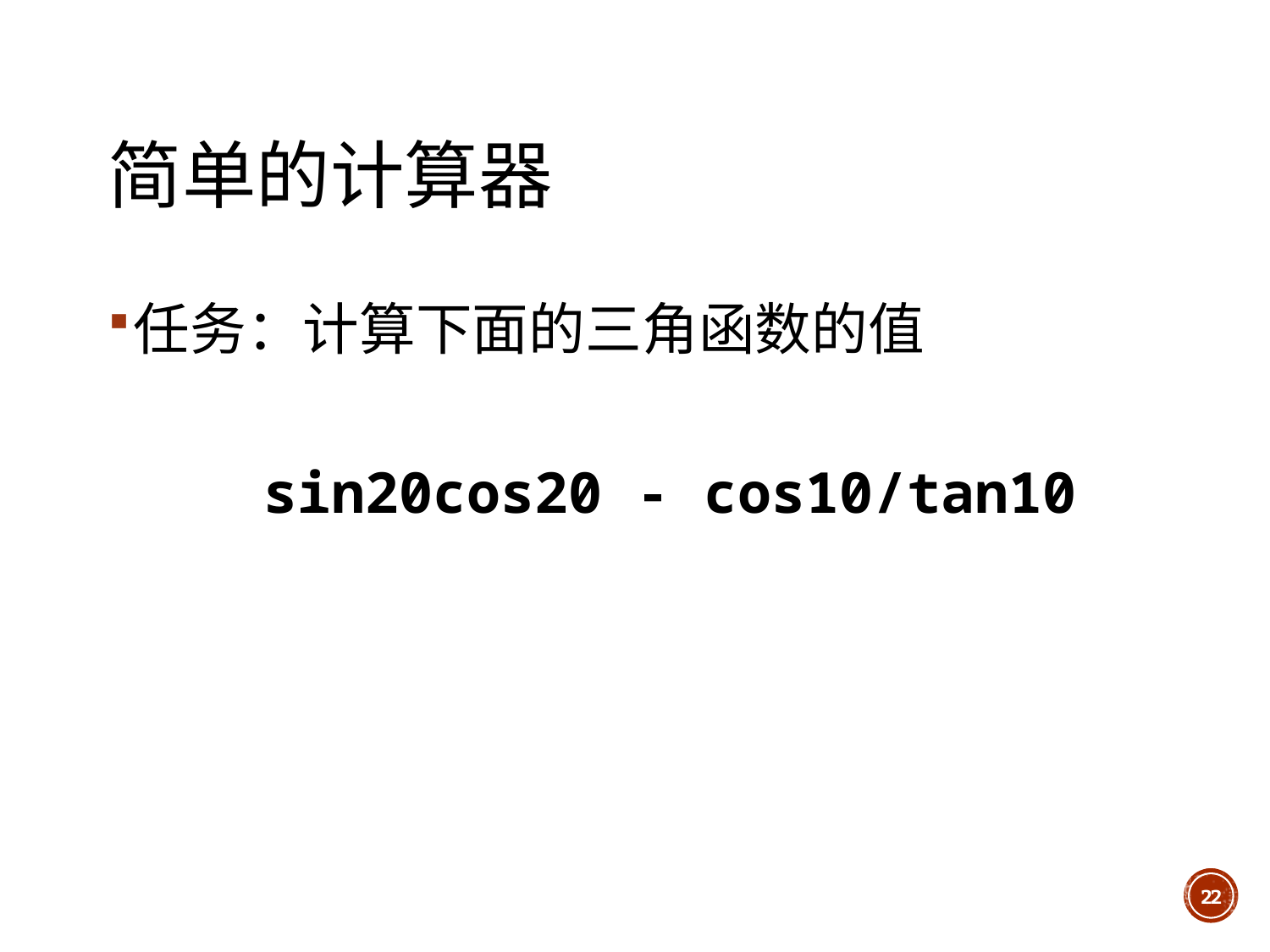

# 简单的计算器
任务：计算下面的三角函数的值

sin20cos20 - cos10/tan10
22